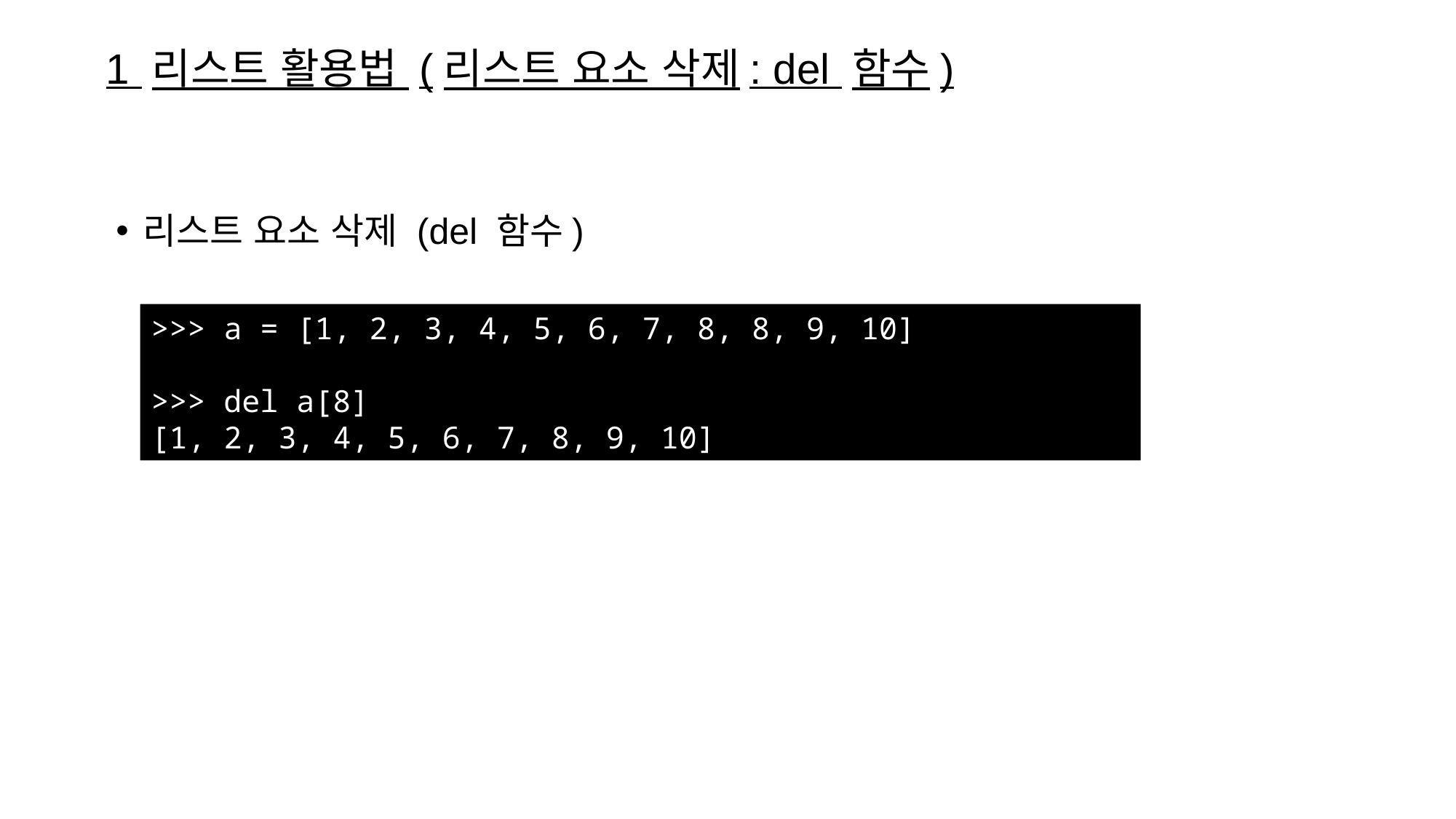

# 1 리스트 활용법 (리스트 요소 삭제: del 함수)

리스트 요소 삭제 (del 함수)
>>> a = [1, 2, 3, 4, 5, 6, 7, 8, 8, 9, 10]

>>> del a[8]
[1, 2, 3, 4, 5, 6, 7, 8, 9, 10]